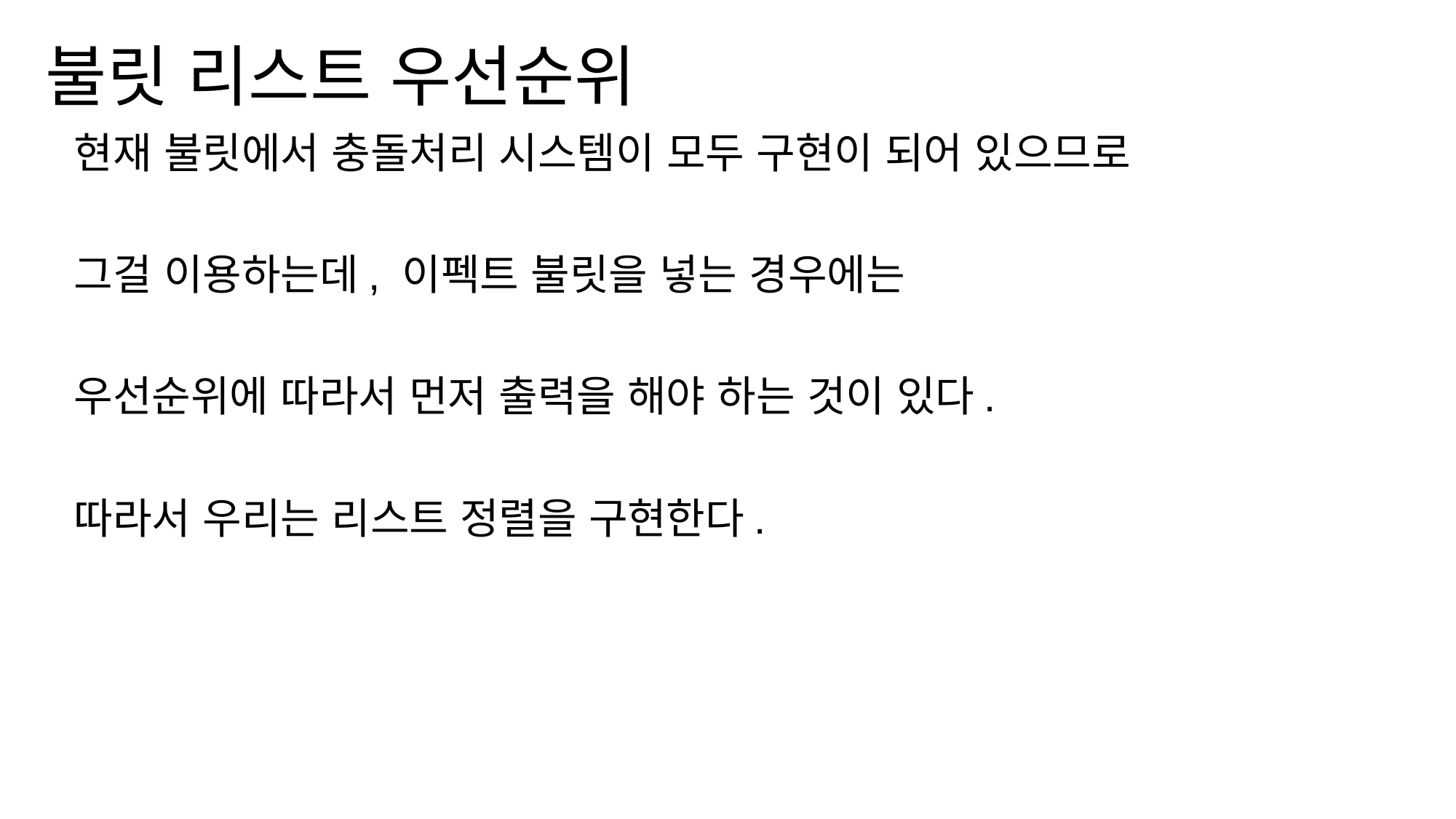

# 불릿 리스트 우선순위
현재 불릿에서 충돌처리 시스템이 모두 구현이 되어 있으므로

그걸 이용하는데, 이펙트 불릿을 넣는 경우에는

우선순위에 따라서 먼저 출력을 해야 하는 것이 있다.

따라서 우리는 리스트 정렬을 구현한다.